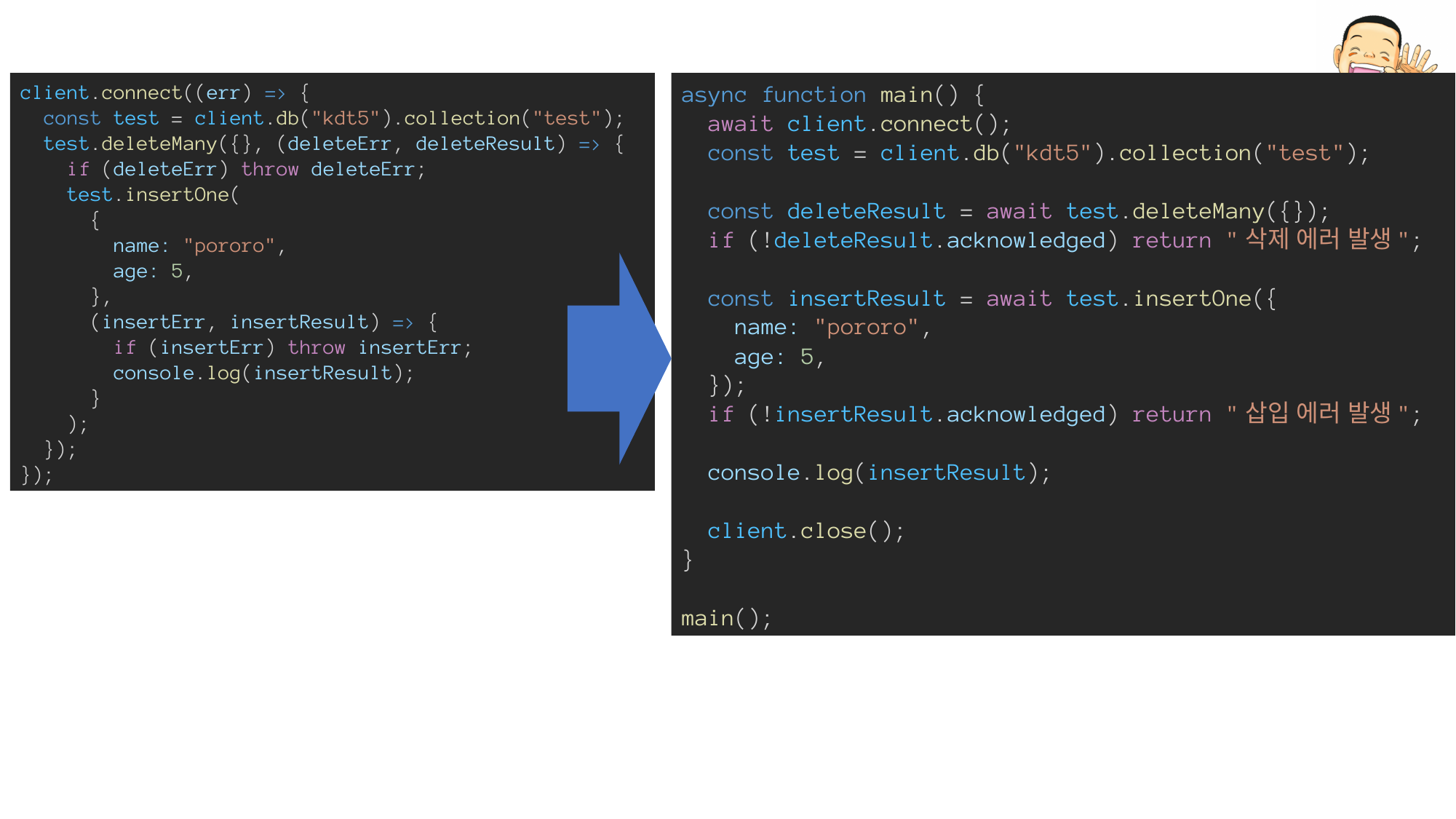

client.connect((err) => {
  const test = client.db("kdt5").collection("test");
  test.deleteMany({}, (deleteErr, deleteResult) => {
    if (deleteErr) throw deleteErr;
    test.insertOne(
      {
        name: "pororo",
        age: 5,
      },
      (insertErr, insertResult) => {
        if (insertErr) throw insertErr;
        console.log(insertResult);
      }
    );
  });
});
async function main() {
  await client.connect();
  const test = client.db("kdt5").collection("test");
  const deleteResult = await test.deleteMany({});
  if (!deleteResult.acknowledged) return "삭제 에러 발생";
  const insertResult = await test.insertOne({
    name: "pororo",
    age: 5,
  });
  if (!insertResult.acknowledged) return "삽입 에러 발생";

  console.log(insertResult);
  client.close();
}
main();